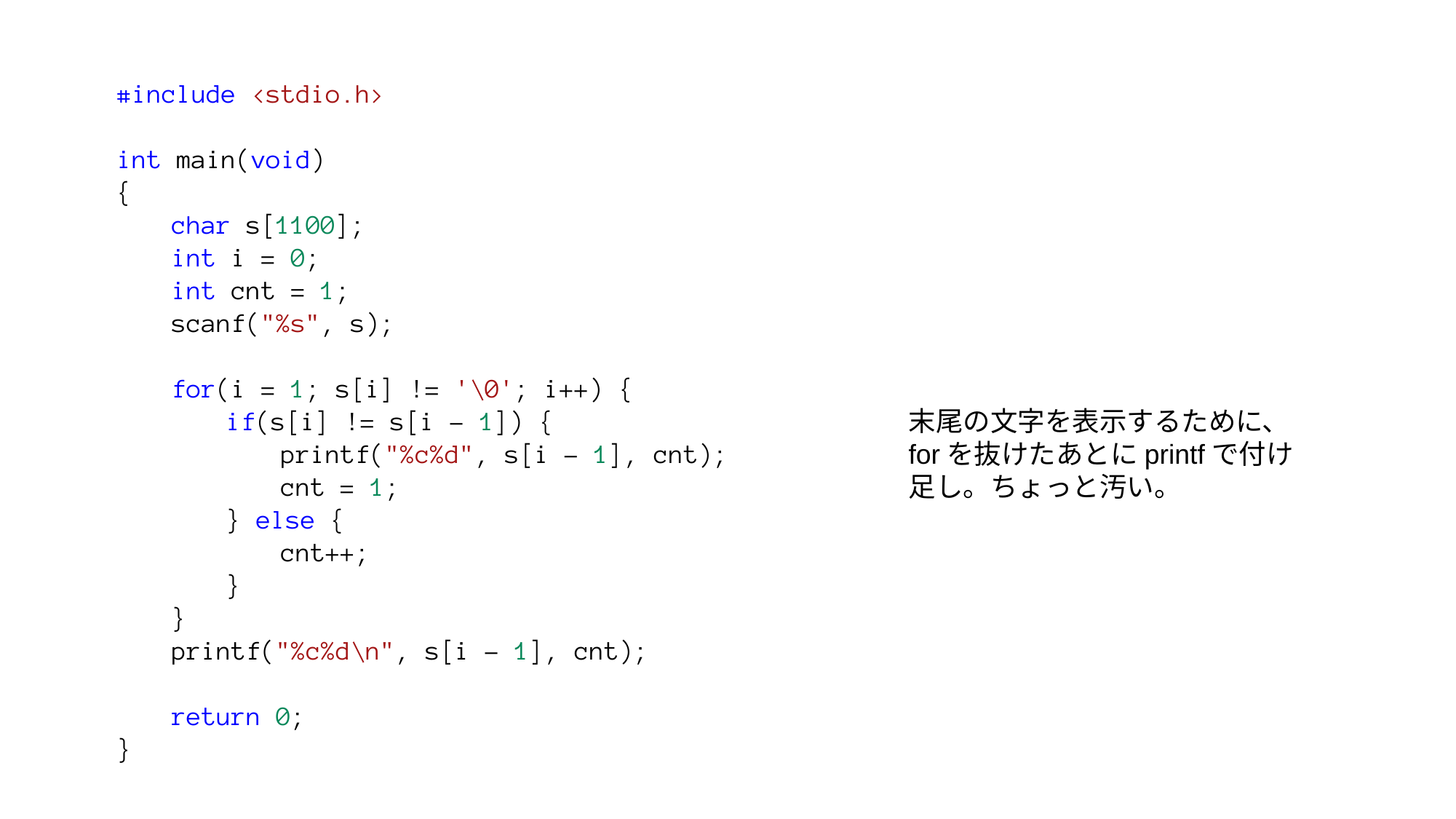

#include <stdio.h>
int main(void)
{
char s[1100];
int i = 0;
int cnt = 1;
scanf("%s", s);

for(i = 1; s[i] != '\0'; i++) {
if(s[i] != s[i - 1]) {
printf("%c%d", s[i - 1], cnt);
cnt = 1;
} else {
cnt++;
}
}
printf("%c%d\n", s[i - 1], cnt);

return 0;
}
末尾の文字を表示するために、forを抜けたあとにprintfで付け足し。ちょっと汚い。